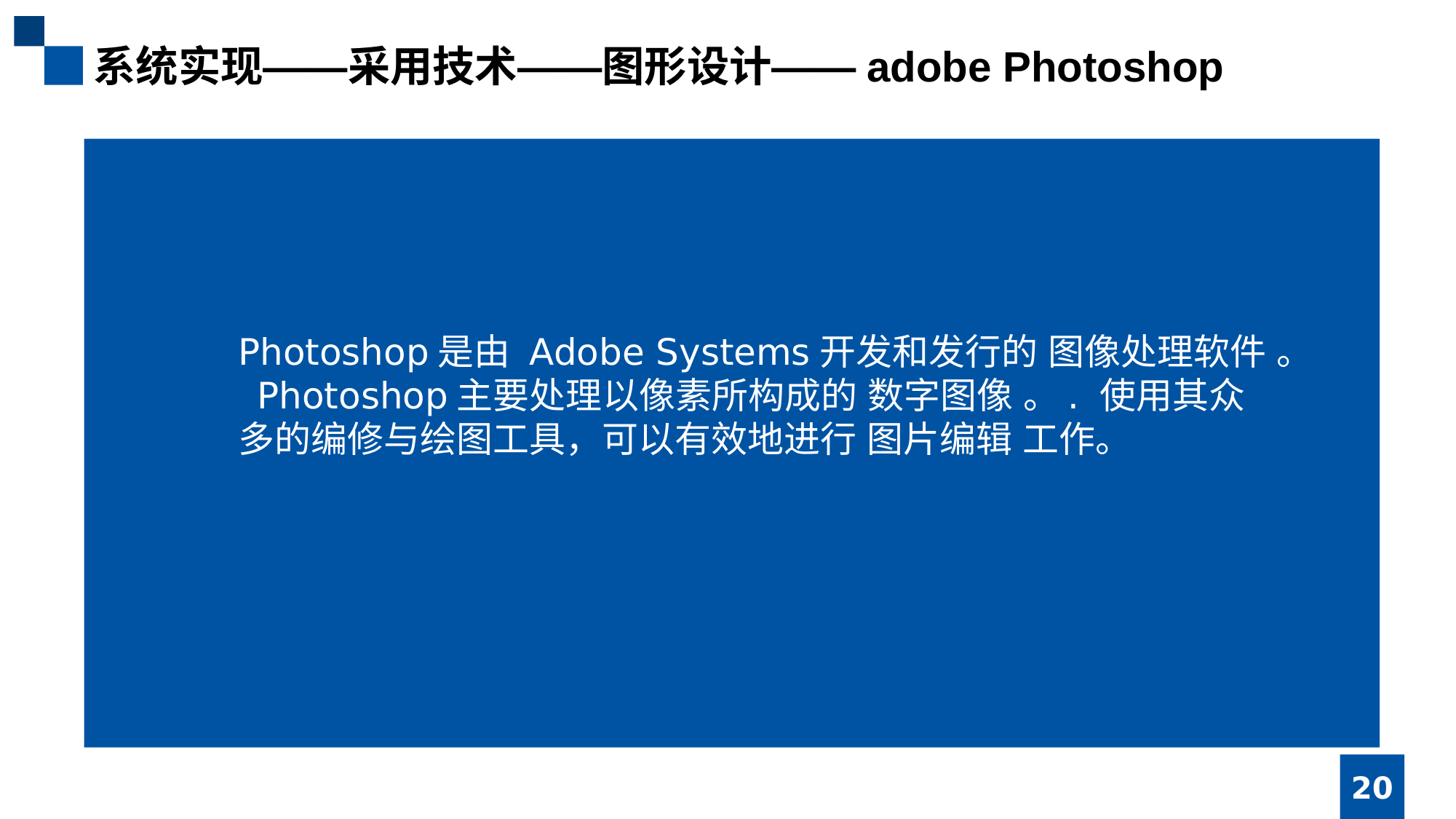

系统实现——采用技术——图形设计——adobe Photoshop 2019

Photoshop是由 Adobe Systems开发和发行的 图像处理软件 。 Photoshop主要处理以像素所构成的 数字图像 。. 使用其众多的编修与绘图工具，可以有效地进行 图片编辑 工作。
20